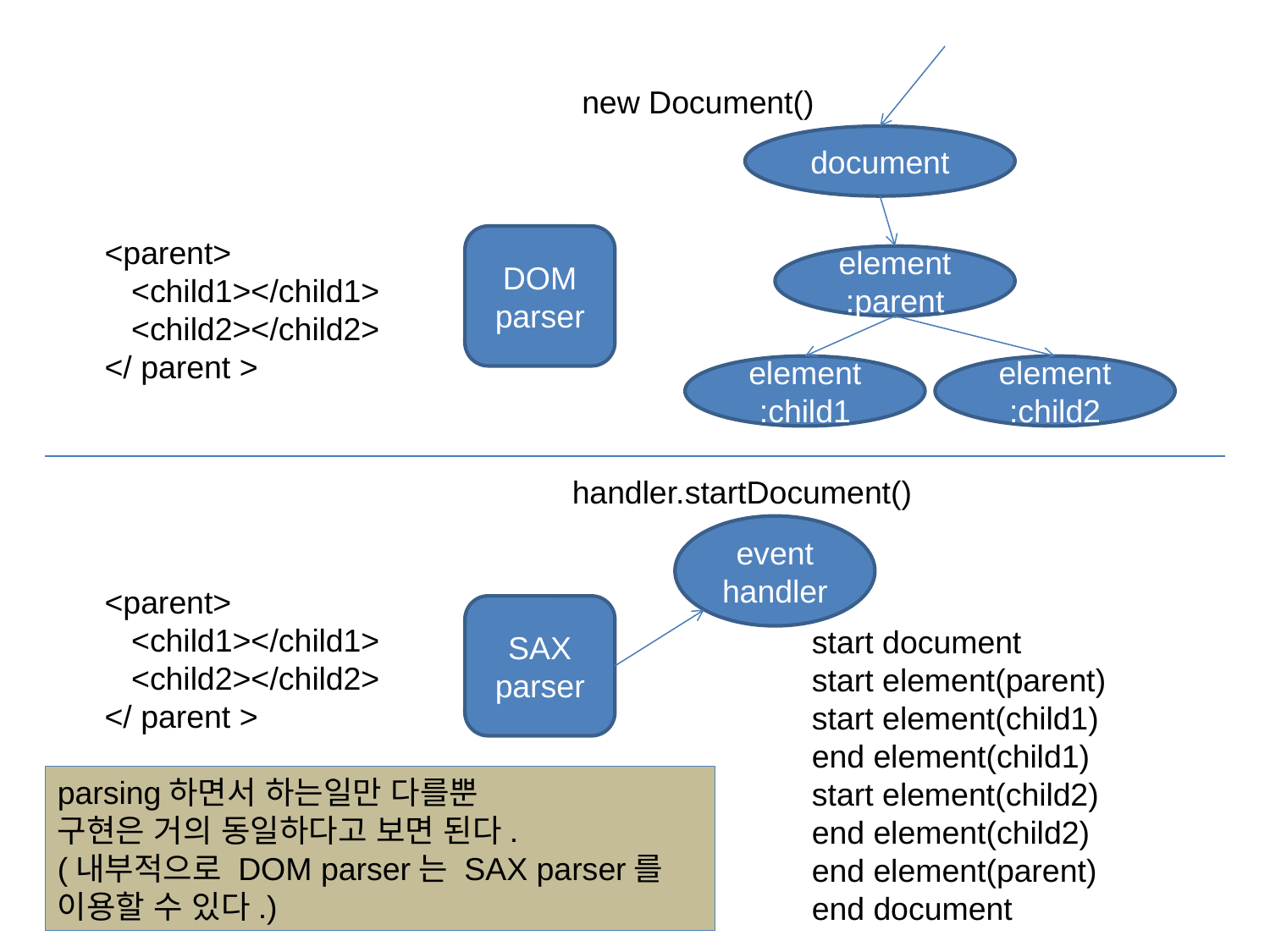

new Document()
document
<parent>
   <child1></child1>
   <child2></child2>
</ parent >
DOM
parser
element
:parent
element
:child1
element
:child2
handler.startDocument()
event handler
<parent>
   <child1></child1>
   <child2></child2>
</ parent >
SAX
parser
start document
start element(parent)
start element(child1)
end element(child1)
start element(child2)
end element(child2)
end element(parent)
end document

parsing하면서 하는일만 다를뿐
구현은 거의 동일하다고 보면 된다.
(내부적으로 DOM parser는 SAX parser를 이용할 수 있다.)